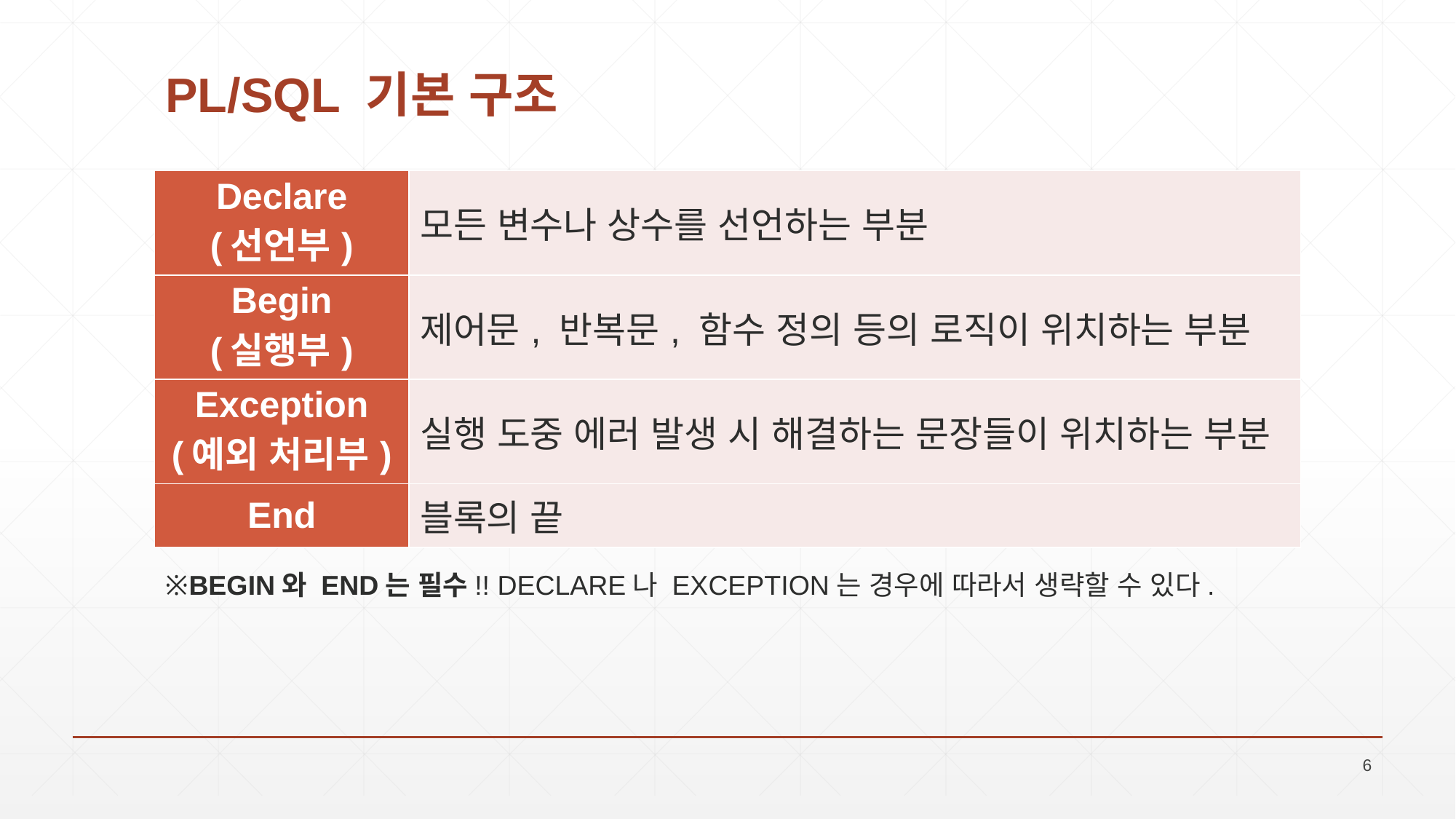

# PL/SQL 기본 구조
| Declare (선언부) | 모든 변수나 상수를 선언하는 부분 |
| --- | --- |
| Begin (실행부) | 제어문, 반복문, 함수 정의 등의 로직이 위치하는 부분 |
| Exception (예외 처리부) | 실행 도중 에러 발생 시 해결하는 문장들이 위치하는 부분 |
| End | 블록의 끝 |
※ BEGIN와 END는 필수!! DECLARE나 EXCEPTION는 경우에 따라서 생략할 수 있다.
6